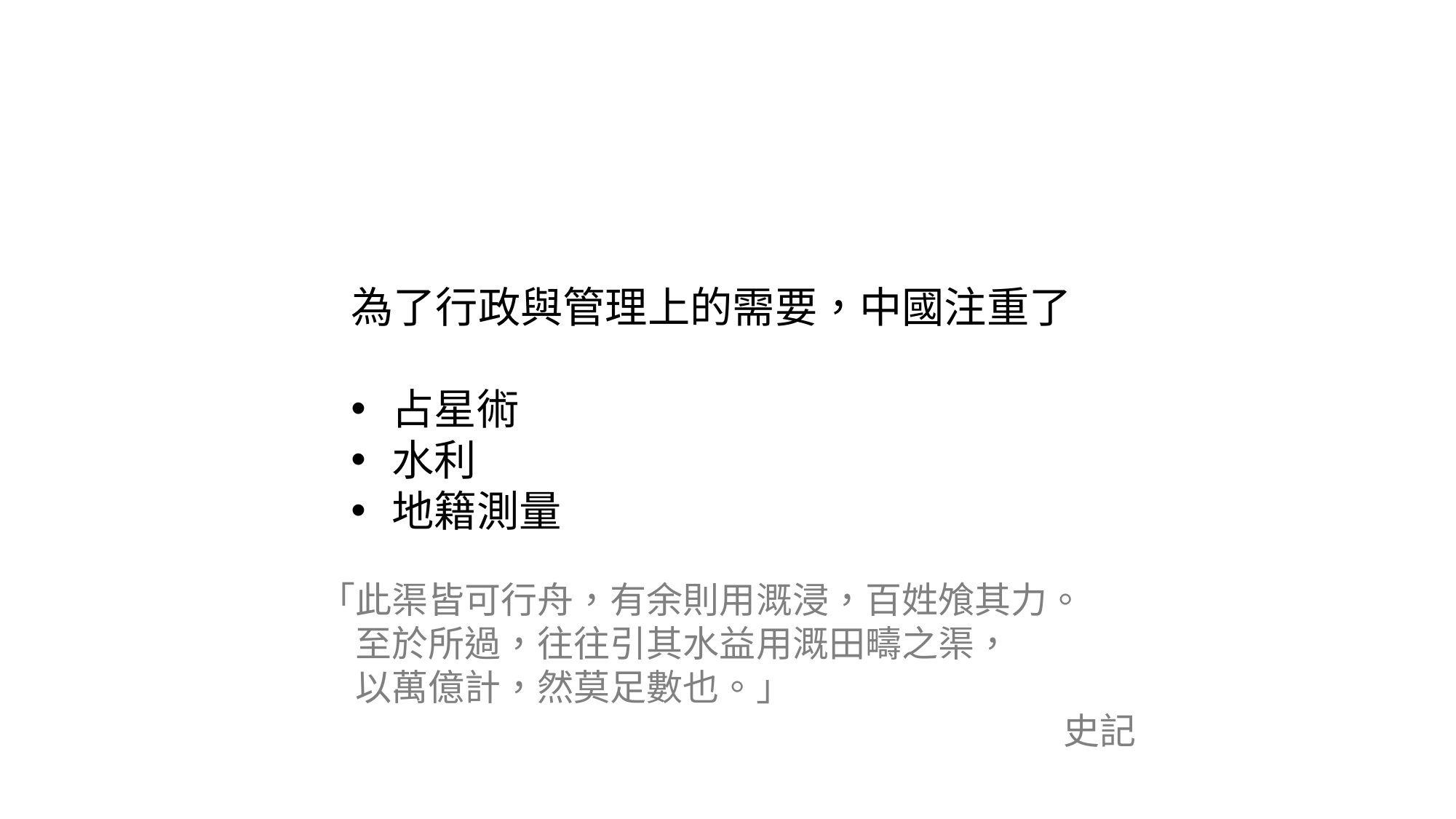

為了行政與管理上的需要，中國注重了

占星術
水利
地籍測量
「此渠皆可行舟，有余則用溉浸，百姓飧其力。
　至於所過，往往引其水益用溉田疇之渠，
　以萬億計，然莫足數也。」
史記